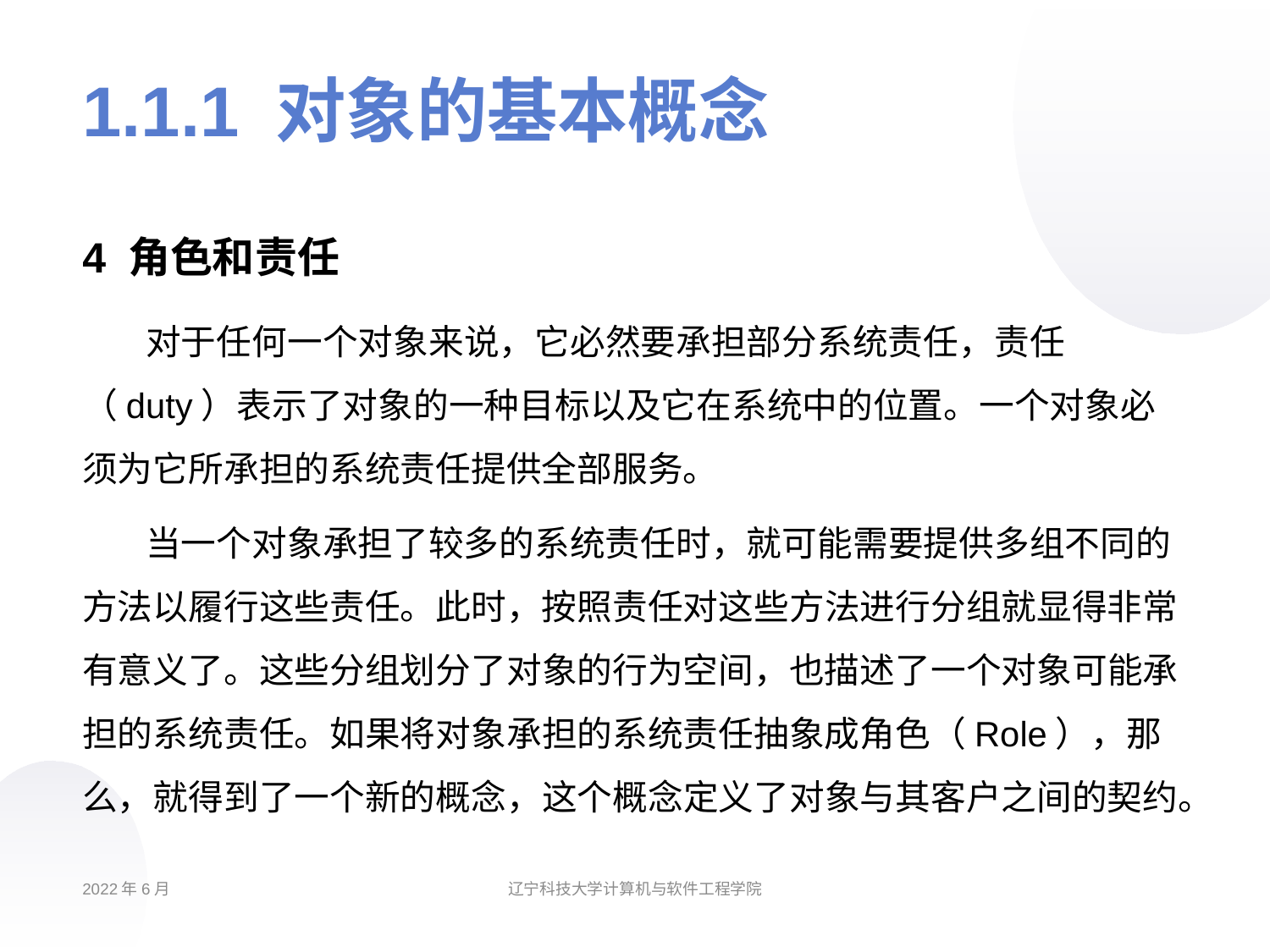

# 1.1.1 对象的基本概念
4 角色和责任
对于任何一个对象来说，它必然要承担部分系统责任，责任（duty）表示了对象的一种目标以及它在系统中的位置。一个对象必须为它所承担的系统责任提供全部服务。
当一个对象承担了较多的系统责任时，就可能需要提供多组不同的方法以履行这些责任。此时，按照责任对这些方法进行分组就显得非常有意义了。这些分组划分了对象的行为空间，也描述了一个对象可能承担的系统责任。如果将对象承担的系统责任抽象成角色（Role），那么，就得到了一个新的概念，这个概念定义了对象与其客户之间的契约。

2022年6月
辽宁科技大学计算机与软件工程学院
20